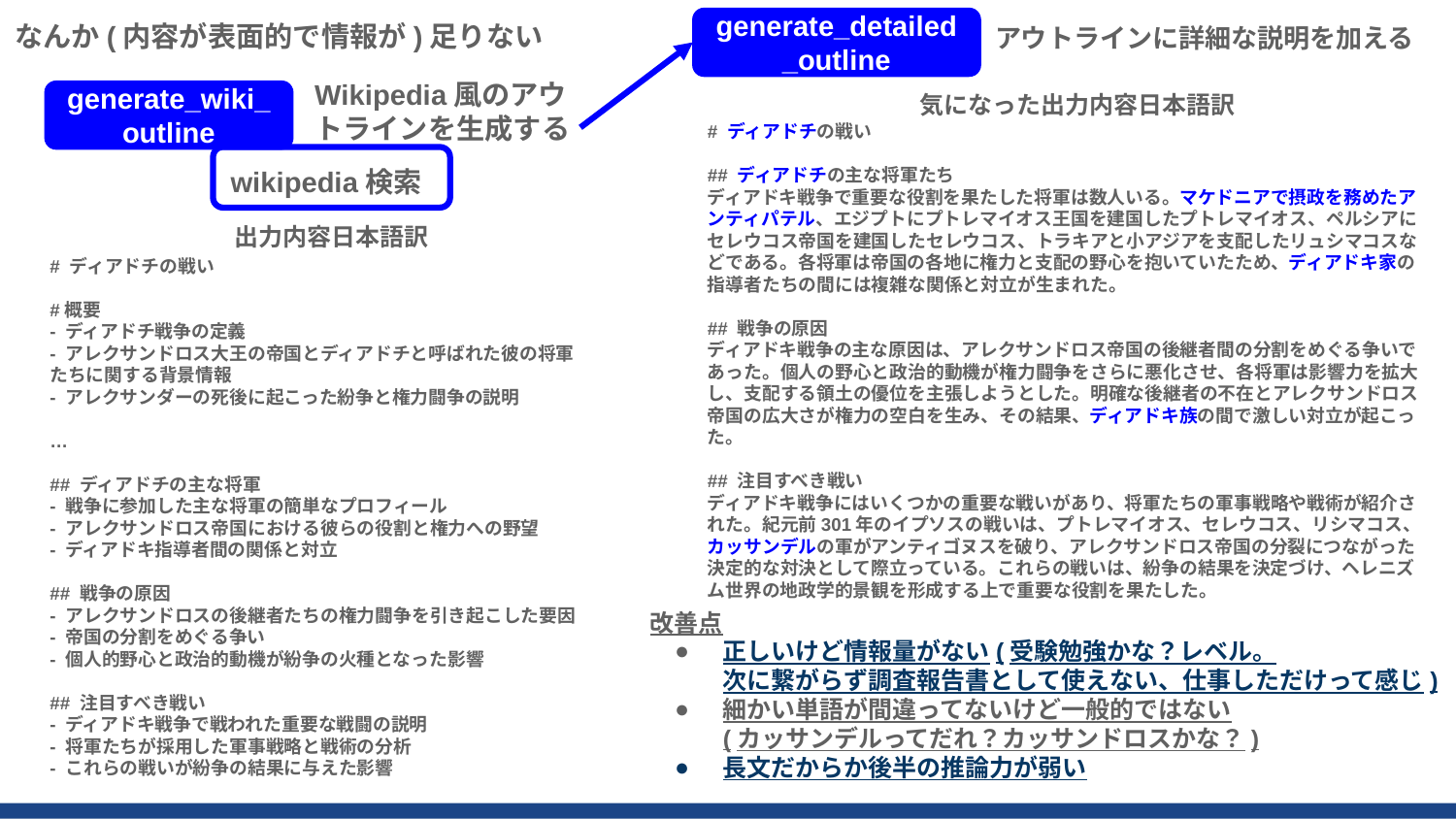

なんか(内容が表面的で情報が)足りない
アウトラインに詳細な説明を加える
generate_detailed_outline
Wikipedia風のアウトラインを生成する
気になった出力内容日本語訳
generate_wiki_outline
# ディアドチの戦い

## ディアドチの主な将軍たち
ディアドキ戦争で重要な役割を果たした将軍は数人いる。マケドニアで摂政を務めたアンティパテル、エジプトにプトレマイオス王国を建国したプトレマイオス、ペルシアにセレウコス帝国を建国したセレウコス、トラキアと小アジアを支配したリュシマコスなどである。各将軍は帝国の各地に権力と支配の野心を抱いていたため、ディアドキ家の指導者たちの間には複雑な関係と対立が生まれた。

## 戦争の原因
ディアドキ戦争の主な原因は、アレクサンドロス帝国の後継者間の分割をめぐる争いであった。個人の野心と政治的動機が権力闘争をさらに悪化させ、各将軍は影響力を拡大し、支配する領土の優位を主張しようとした。明確な後継者の不在とアレクサンドロス帝国の広大さが権力の空白を生み、その結果、ディアドキ族の間で激しい対立が起こった。

## 注目すべき戦い
ディアドキ戦争にはいくつかの重要な戦いがあり、将軍たちの軍事戦略や戦術が紹介された。紀元前301年のイプソスの戦いは、プトレマイオス、セレウコス、リシマコス、カッサンデルの軍がアンティゴヌスを破り、アレクサンドロス帝国の分裂につながった決定的な対決として際立っている。これらの戦いは、紛争の結果を決定づけ、ヘレニズム世界の地政学的景観を形成する上で重要な役割を果たした。
wikipedia検索
出力内容日本語訳
# ディアドチの戦い

#概要
- ディアドチ戦争の定義
- アレクサンドロス大王の帝国とディアドチと呼ばれた彼の将軍たちに関する背景情報
- アレクサンダーの死後に起こった紛争と権力闘争の説明

…

## ディアドチの主な将軍
- 戦争に参加した主な将軍の簡単なプロフィール
- アレクサンドロス帝国における彼らの役割と権力への野望
- ディアドキ指導者間の関係と対立

## 戦争の原因
- アレクサンドロスの後継者たちの権力闘争を引き起こした要因
- 帝国の分割をめぐる争い
- 個人的野心と政治的動機が紛争の火種となった影響

## 注目すべき戦い
- ディアドキ戦争で戦われた重要な戦闘の説明
- 将軍たちが採用した軍事戦略と戦術の分析
- これらの戦いが紛争の結果に与えた影響
改善点
正しいけど情報量がない(受験勉強かな？レベル。
次に繋がらず調査報告書として使えない、仕事しただけって感じ)
細かい単語が間違ってないけど一般的ではない
(カッサンデルってだれ？カッサンドロスかな？)
長文だからか後半の推論力が弱い